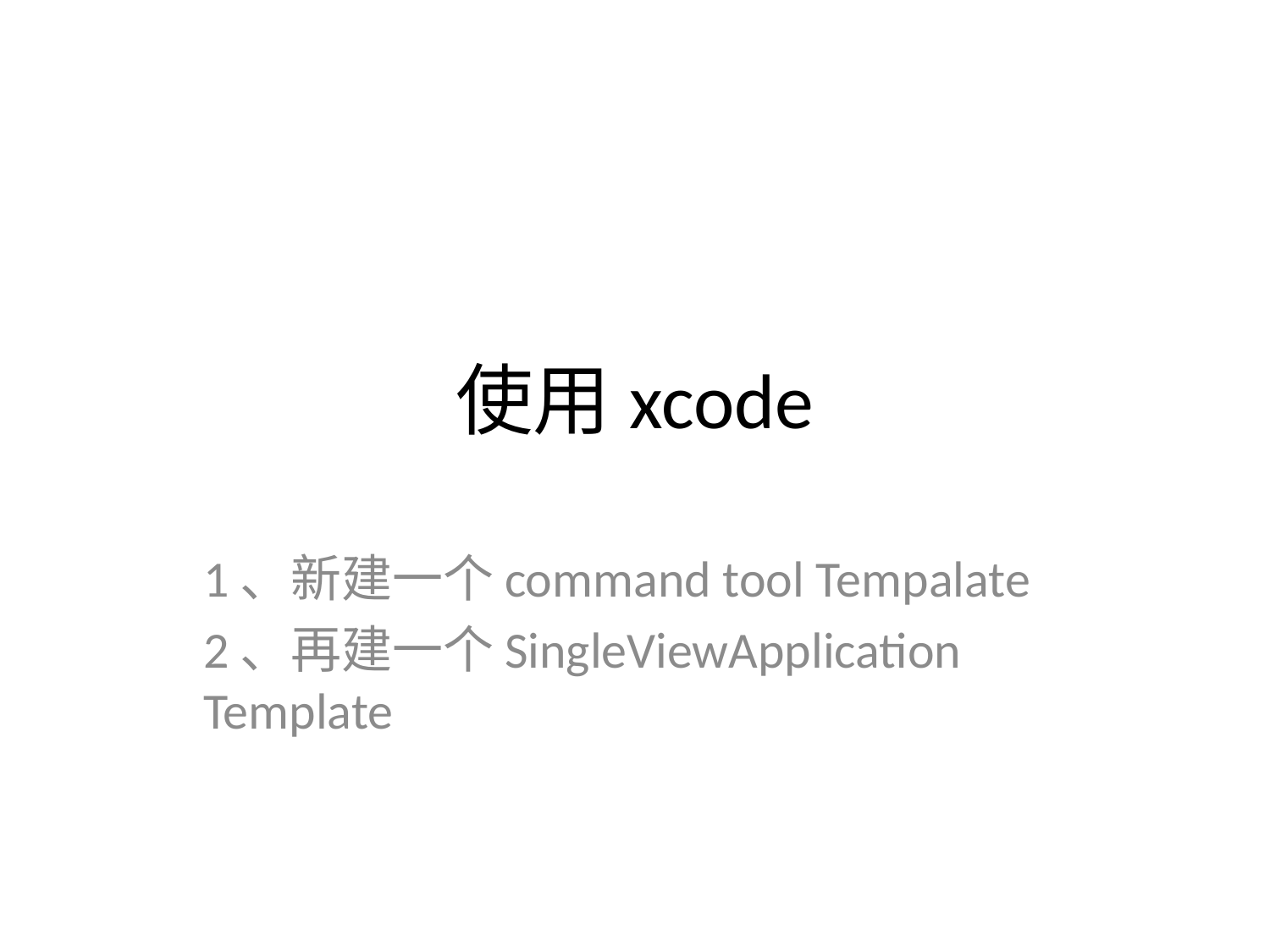

# 使用xcode
1、新建一个command tool Tempalate
2、再建一个SingleViewApplication Template